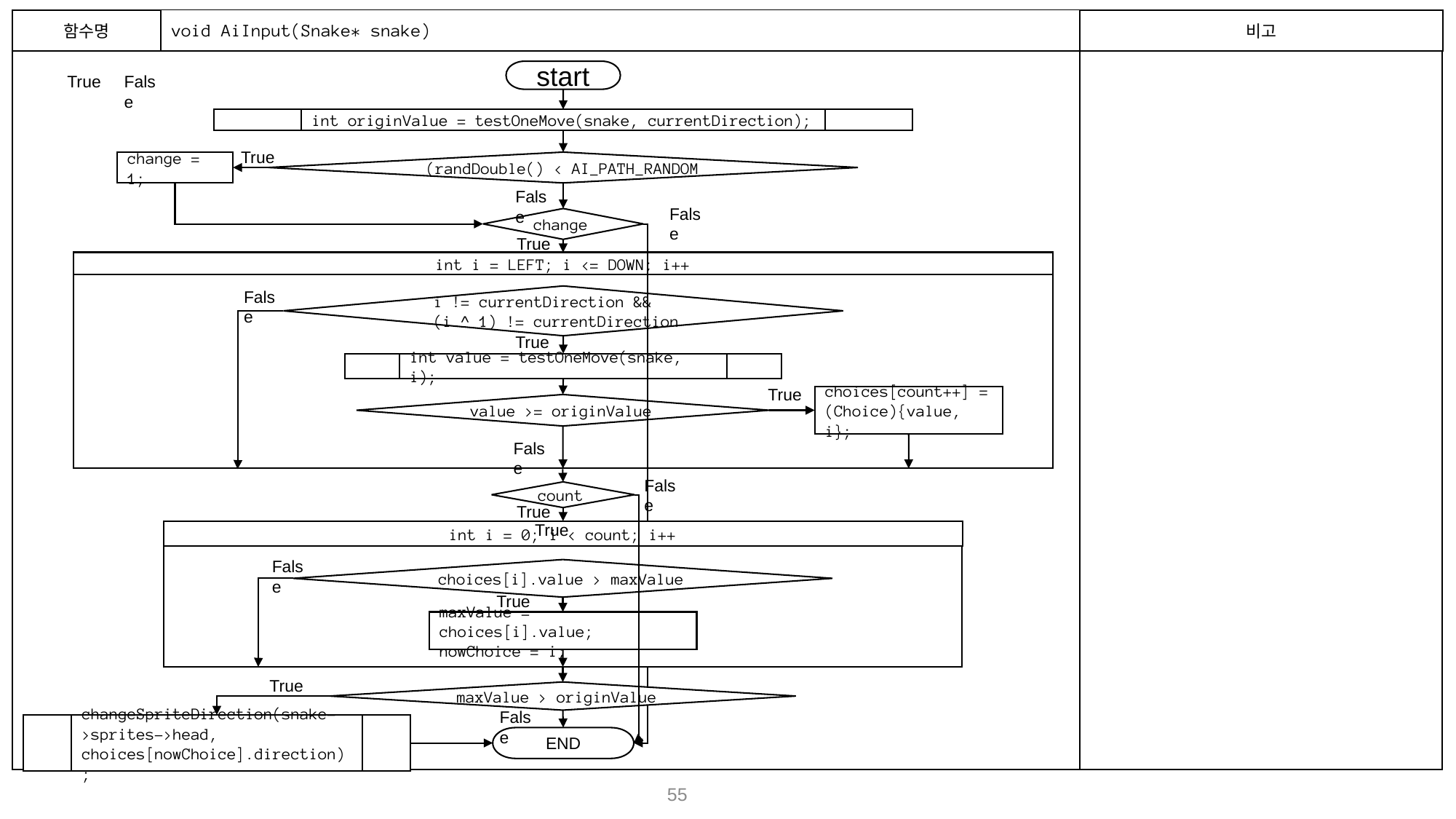

함수명
# void AiInput(Snake* snake)
비고

start
True
False
int originValue = testOneMove(snake, currentDirection);
True
change = 1;
(randDouble() < AI_PATH_RANDOM
False
False
change
True

int i = LEFT; i <= DOWN; i++
False
i != currentDirection &&
(i ^ 1) != currentDirection
True
int value = testOneMove(snake, i);
True
choices[count++] = (Choice){value, i};
value >= originValue
False
False
count
True
True
int i = 0; i < count; i++

False
choices[i].value > maxValue
True
maxValue = choices[i].value;
nowChoice = i;
True
maxValue > originValue
False
changeSpriteDirection(snake->sprites->head, choices[nowChoice].direction);
END
55